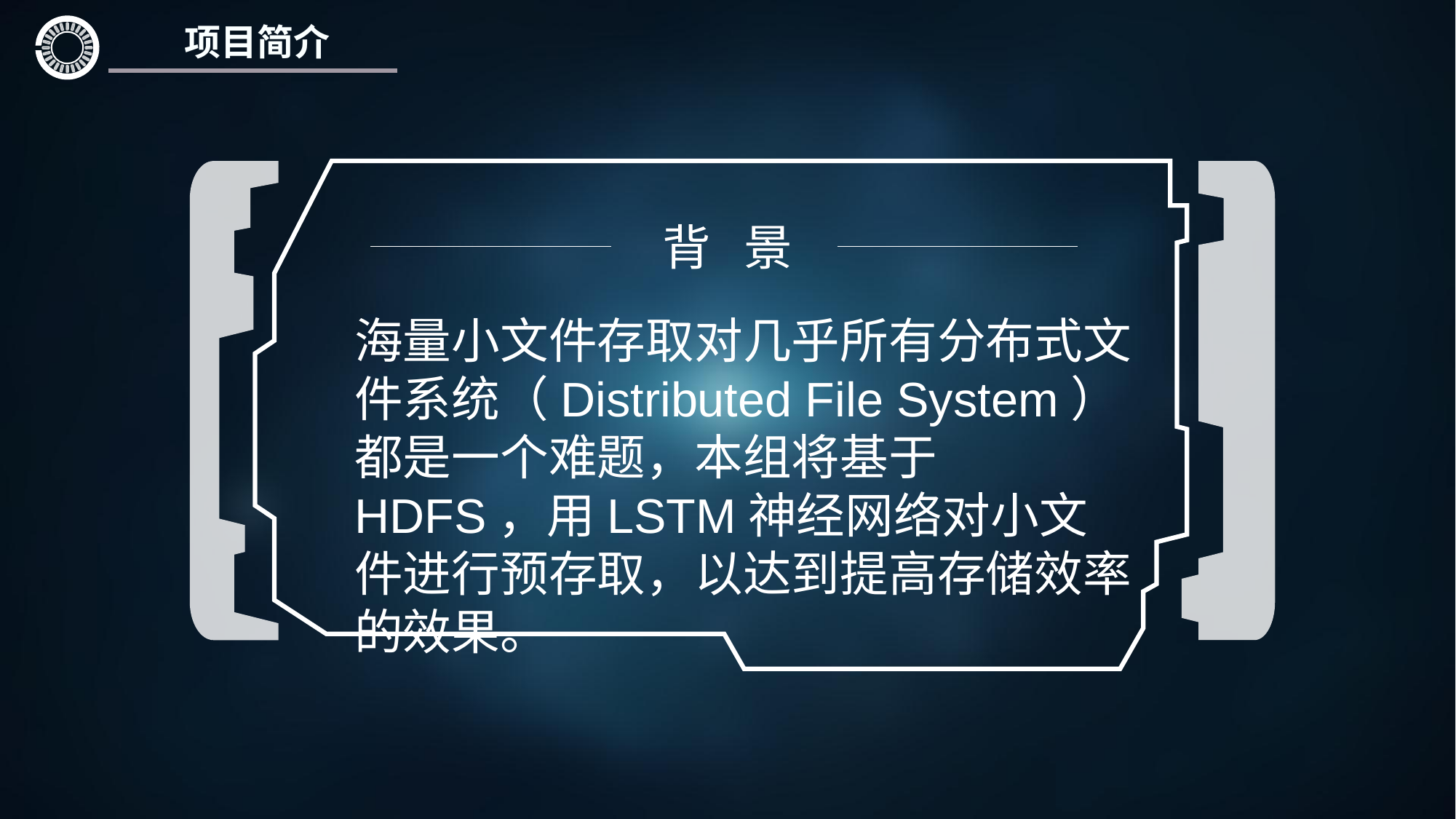

项目简介

背   景

海量小文件存取对几乎所有分布式文件系统（Distributed File System）都是一个难题，本组将基于HDFS，用LSTM神经网络对小文件进行预存取，以达到提高存储效率的效果。